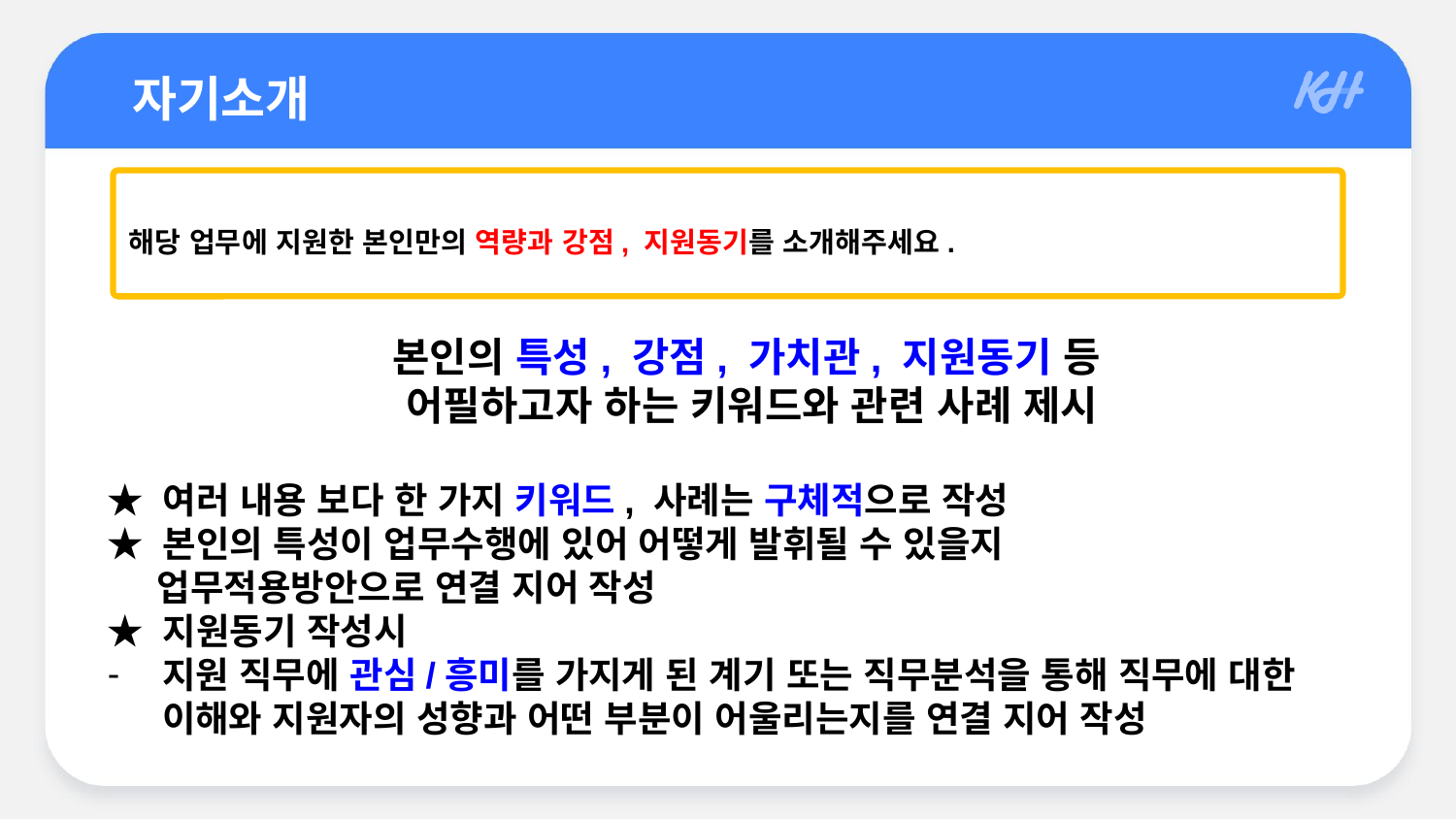

자기소개
해당 업무에 지원한 본인만의 역량과 강점, 지원동기를 소개해주세요.
본인의 특성, 강점, 가치관, 지원동기 등
어필하고자 하는 키워드와 관련 사례 제시

★ 여러 내용 보다 한 가지 키워드, 사례는 구체적으로 작성
★ 본인의 특성이 업무수행에 있어 어떻게 발휘될 수 있을지
    업무적용방안으로 연결 지어 작성
★ 지원동기 작성시
지원 직무에 관심/흥미를 가지게 된 계기 또는 직무분석을 통해 직무에 대한 이해와 지원자의 성향과 어떤 부분이 어울리는지를 연결 지어 작성